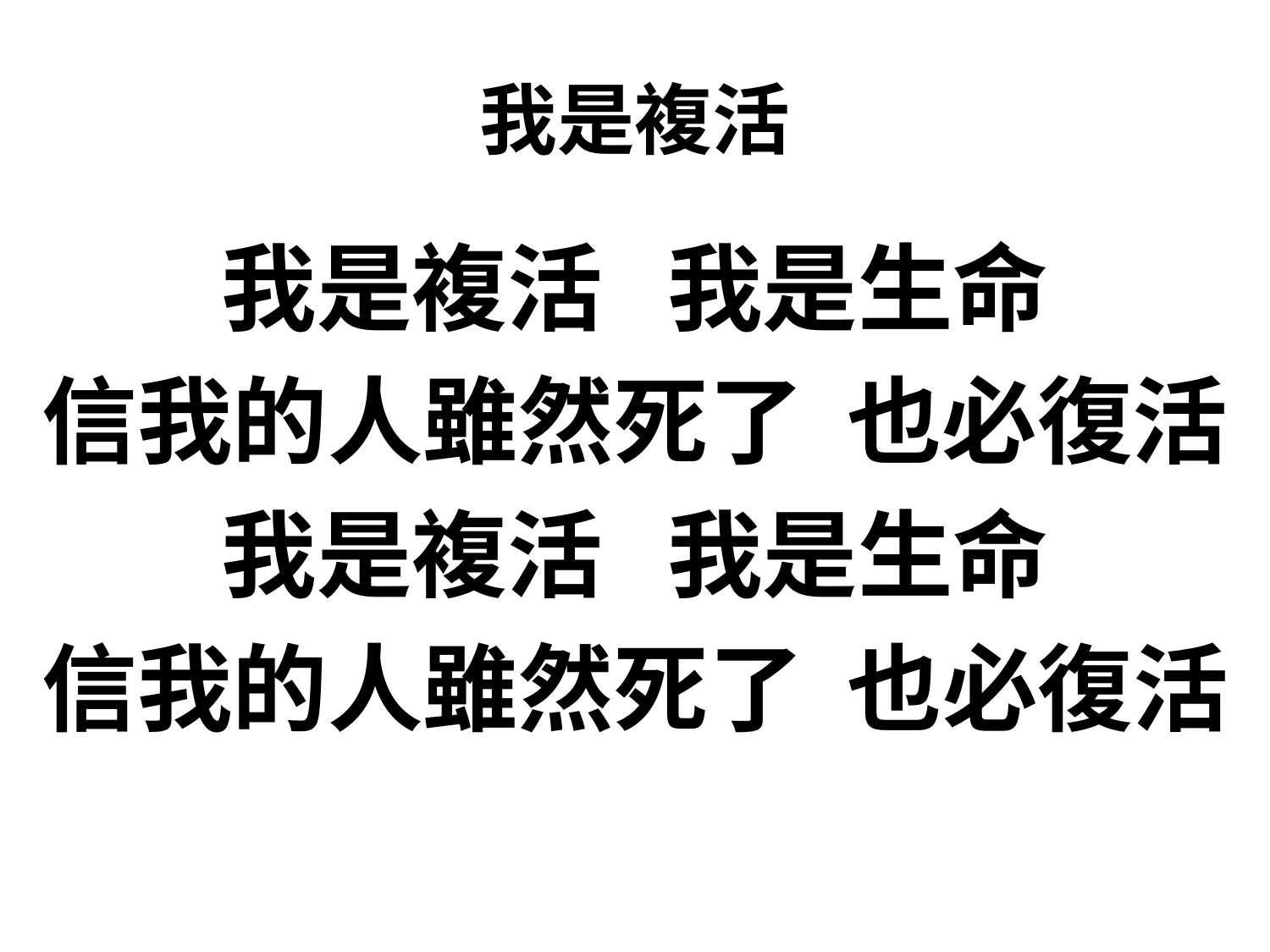

# 我是複活
我是複活   我是生命
信我的人雖然死了  也必復活
我是複活   我是生命
信我的人雖然死了  也必復活